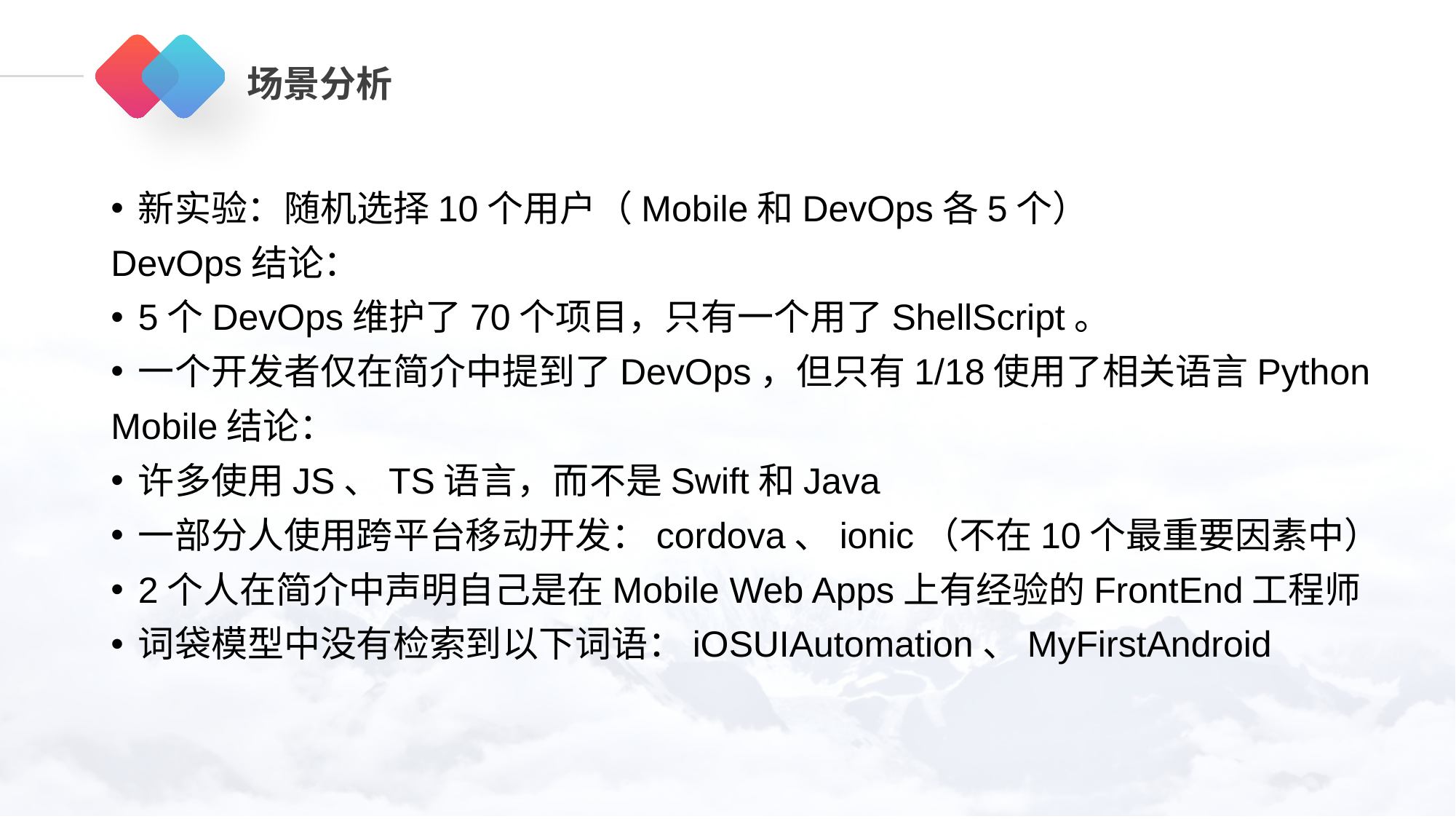

# 场景分析
新实验：随机选择10个用户（Mobile和DevOps各5个）
DevOps结论：
5个DevOps维护了70个项目，只有一个用了ShellScript。
一个开发者仅在简介中提到了DevOps，但只有1/18使用了相关语言Python
Mobile结论：
许多使用JS、TS语言，而不是Swift和Java
一部分人使用跨平台移动开发：cordova、ionic（不在10个最重要因素中）
2个人在简介中声明自己是在Mobile Web Apps上有经验的FrontEnd工程师
词袋模型中没有检索到以下词语：iOSUIAutomation、MyFirstAndroid